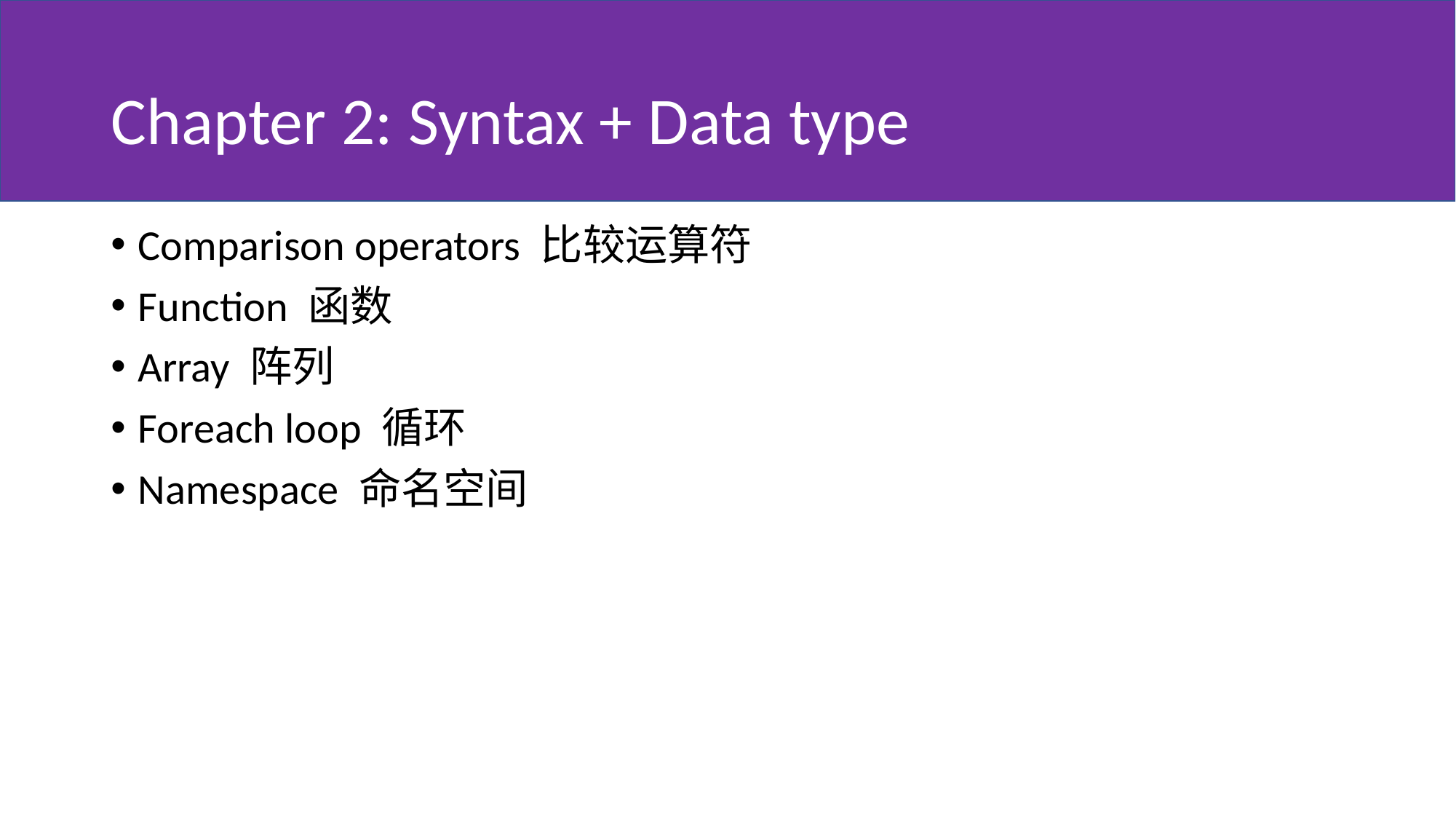

# Chapter 2: Syntax + Data type
Comparison operators 比较运算符
Function 函数
Array 阵列
Foreach loop 循环
Namespace 命名空间